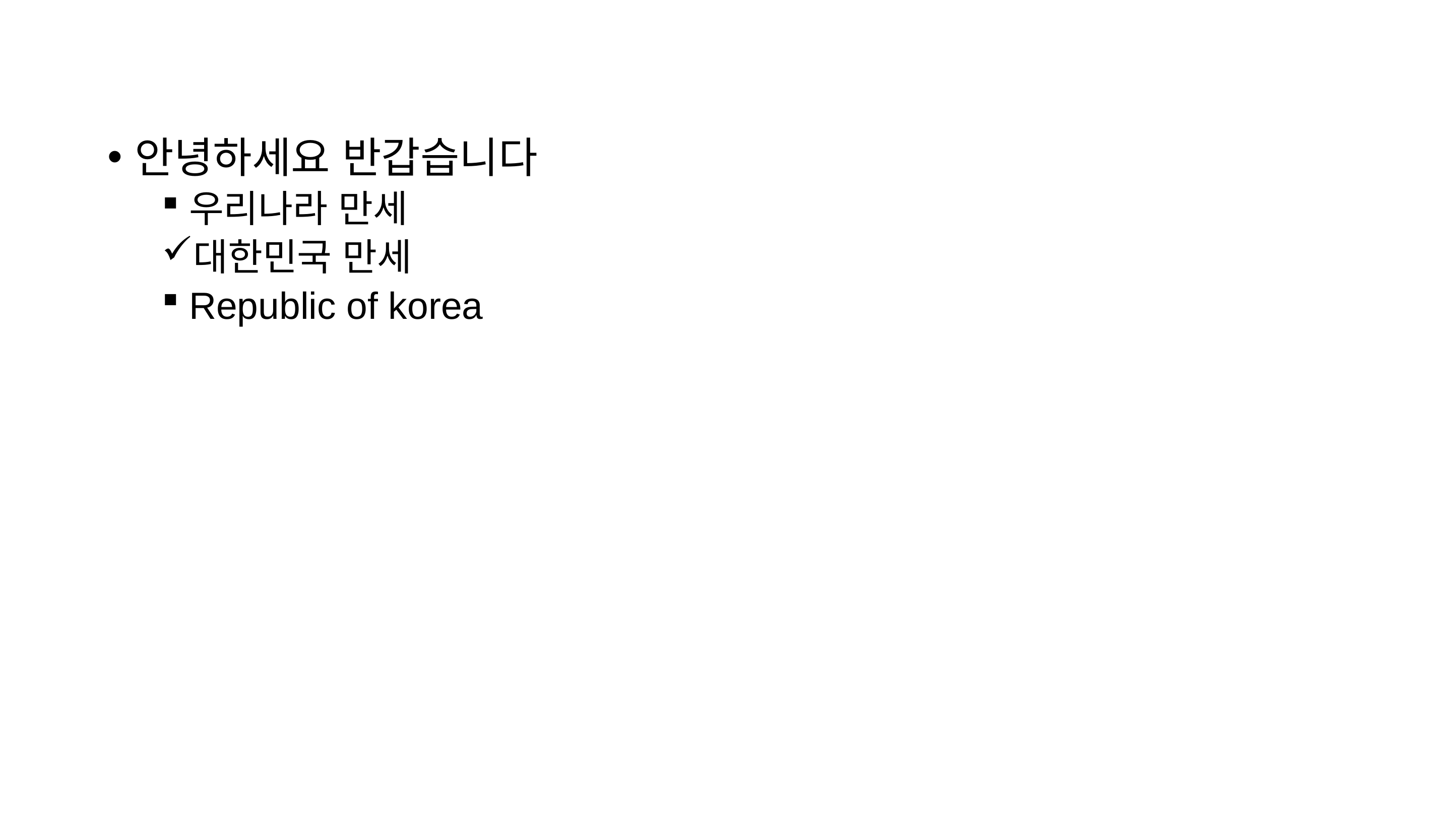

#
안녕하세요 반갑습니다
우리나라 만세
대한민국 만세
Republic of korea